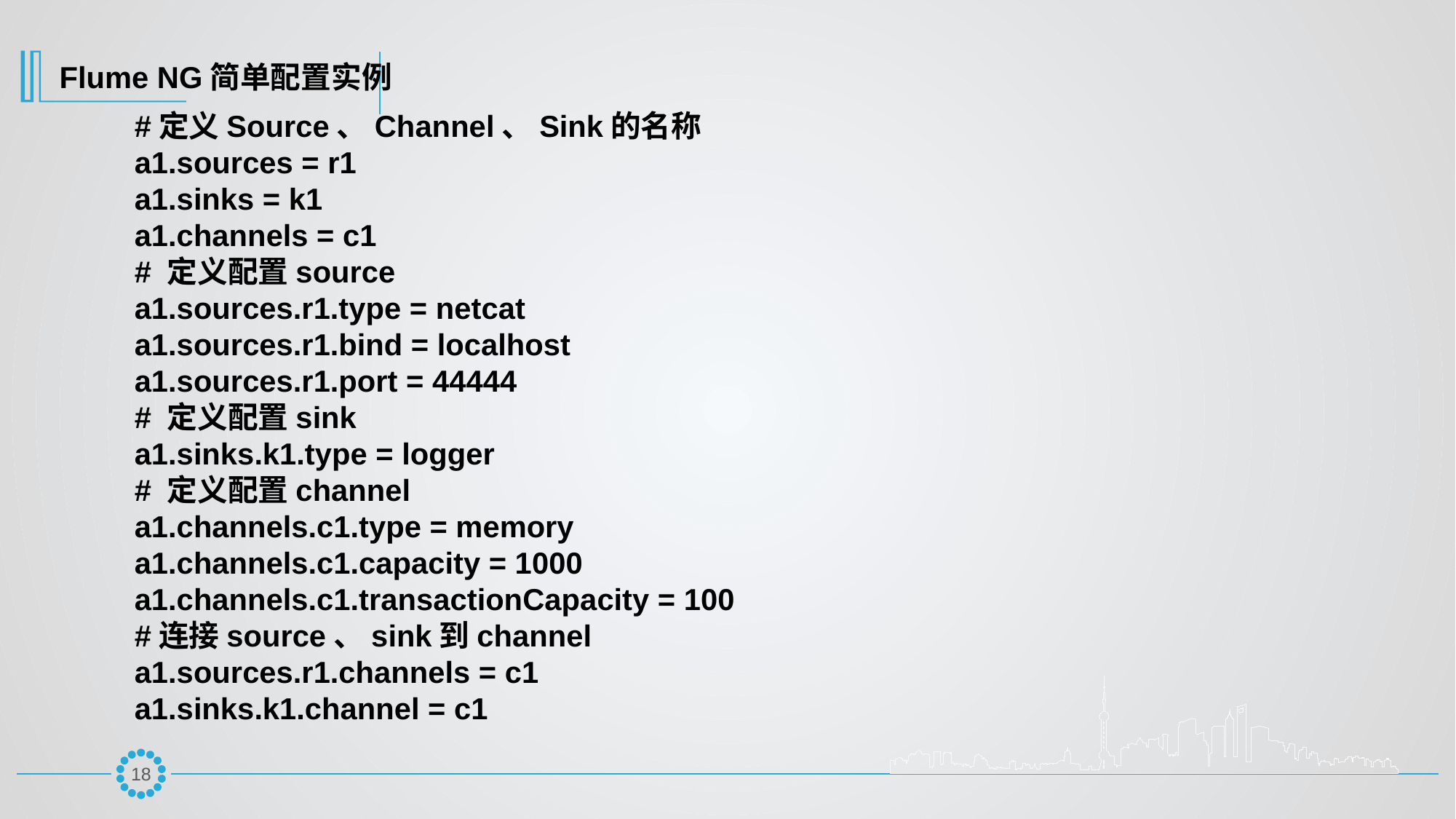

Flume NG简单配置实例
#定义Source、Channel、Sink的名称
a1.sources = r1
a1.sinks = k1
a1.channels = c1
# 定义配置source
a1.sources.r1.type = netcat
a1.sources.r1.bind = localhost
a1.sources.r1.port = 44444
# 定义配置sink
a1.sinks.k1.type = logger
# 定义配置channel
a1.channels.c1.type = memory
a1.channels.c1.capacity = 1000
a1.channels.c1.transactionCapacity = 100
#连接source、sink到channel
a1.sources.r1.channels = c1
a1.sinks.k1.channel = c1
18